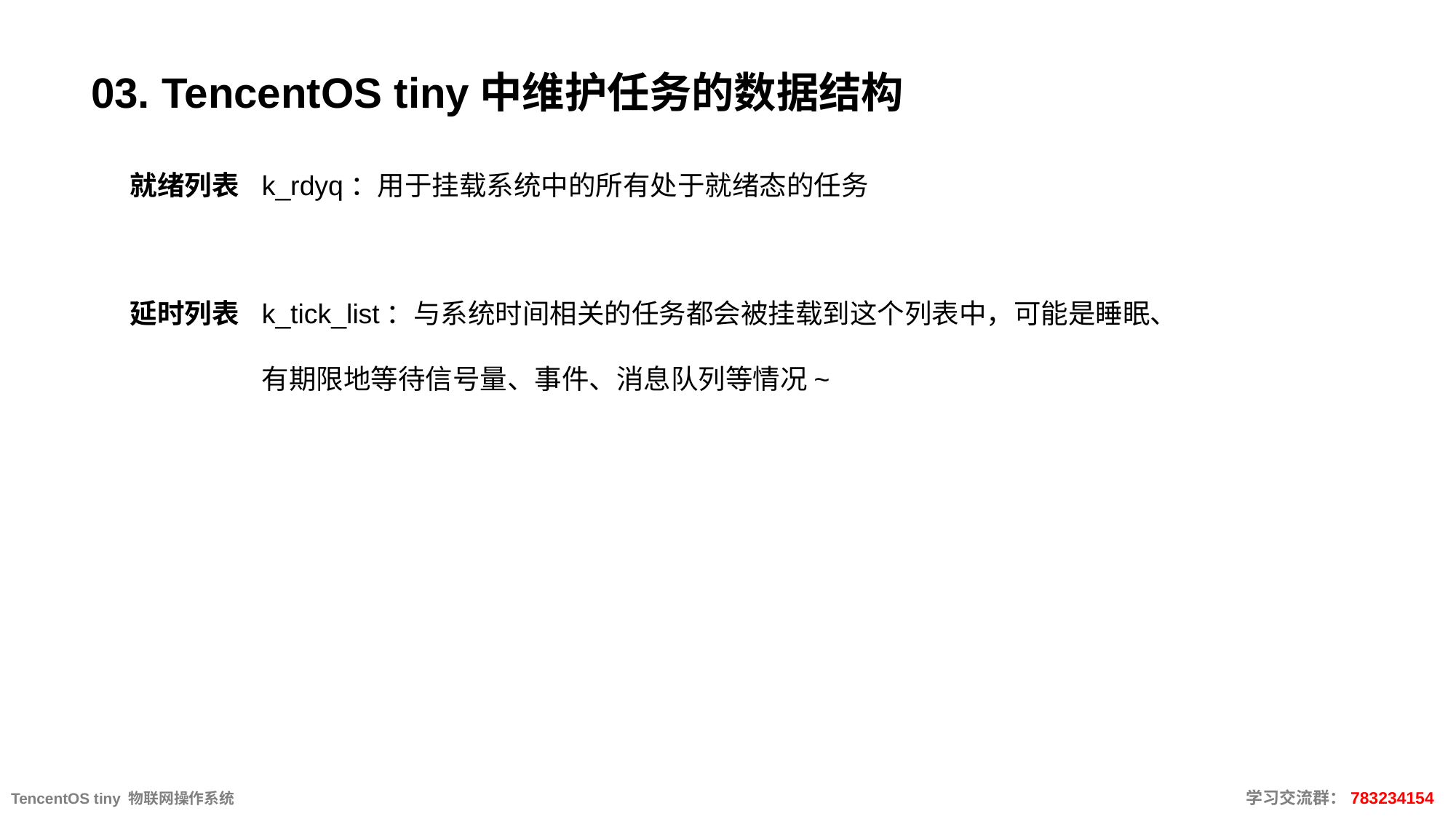

# 03. TencentOS tiny中维护任务的数据结构

就绪列表
k_rdyq：用于挂载系统中的所有处于就绪态的任务
延时列表
k_tick_list：与系统时间相关的任务都会被挂载到这个列表中，可能是睡眠、

有期限地等待信号量、事件、消息队列等情况~
TencentOS tiny 物联网操作系统									          学习交流群：783234154